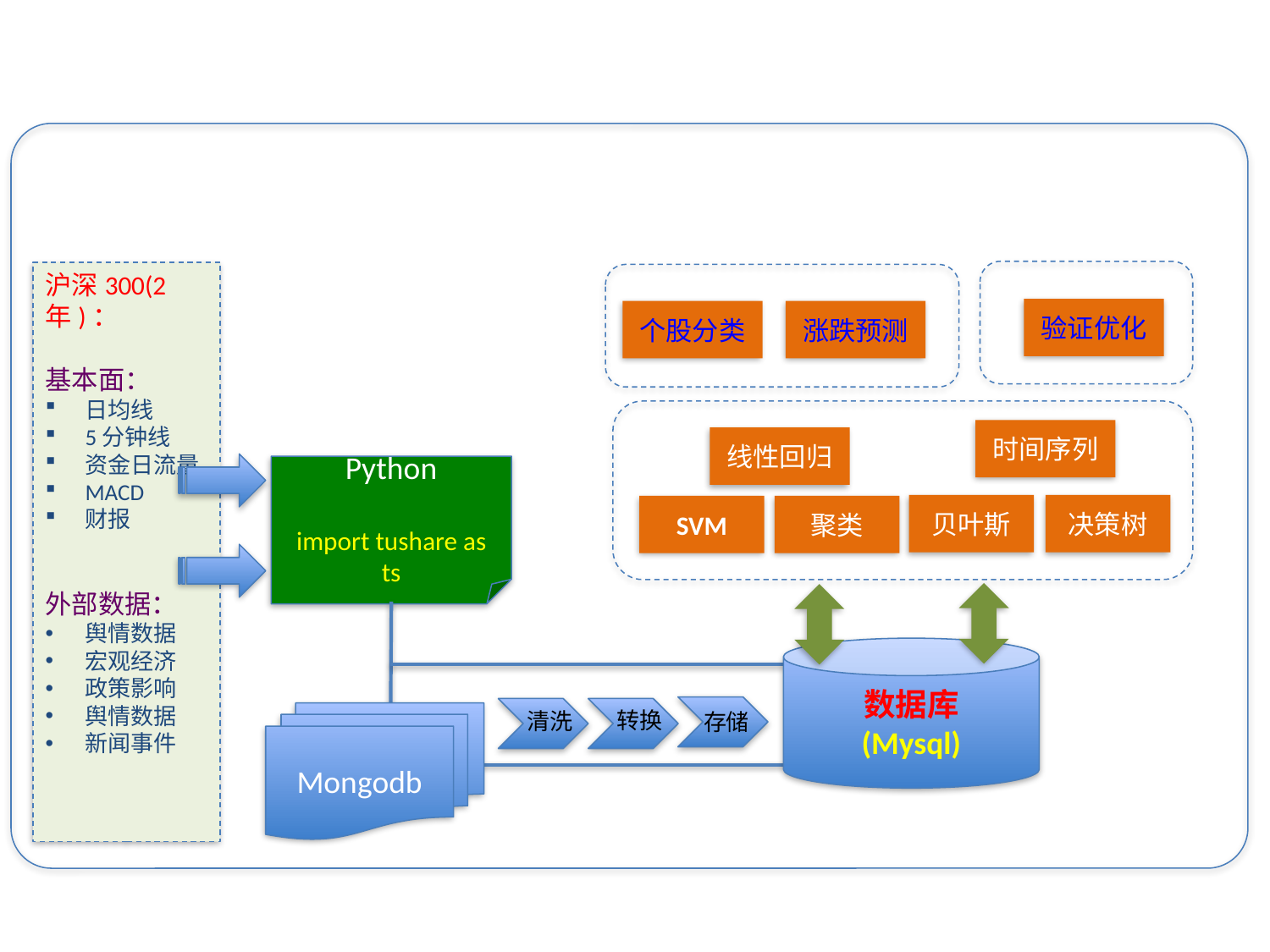

沪深300(2年)：

基本面：
日均线
5分钟线
资金日流量
MACD
财报

外部数据：
舆情数据
宏观经济
政策影响
舆情数据
新闻事件

验证优化
个股分类
涨跌预测

时间序列
线性回归

Python

import tushare as ts
贝叶斯
决策树
SVM
聚类

数据库
(Mysql)

转换
清洗
存储
Mongodb